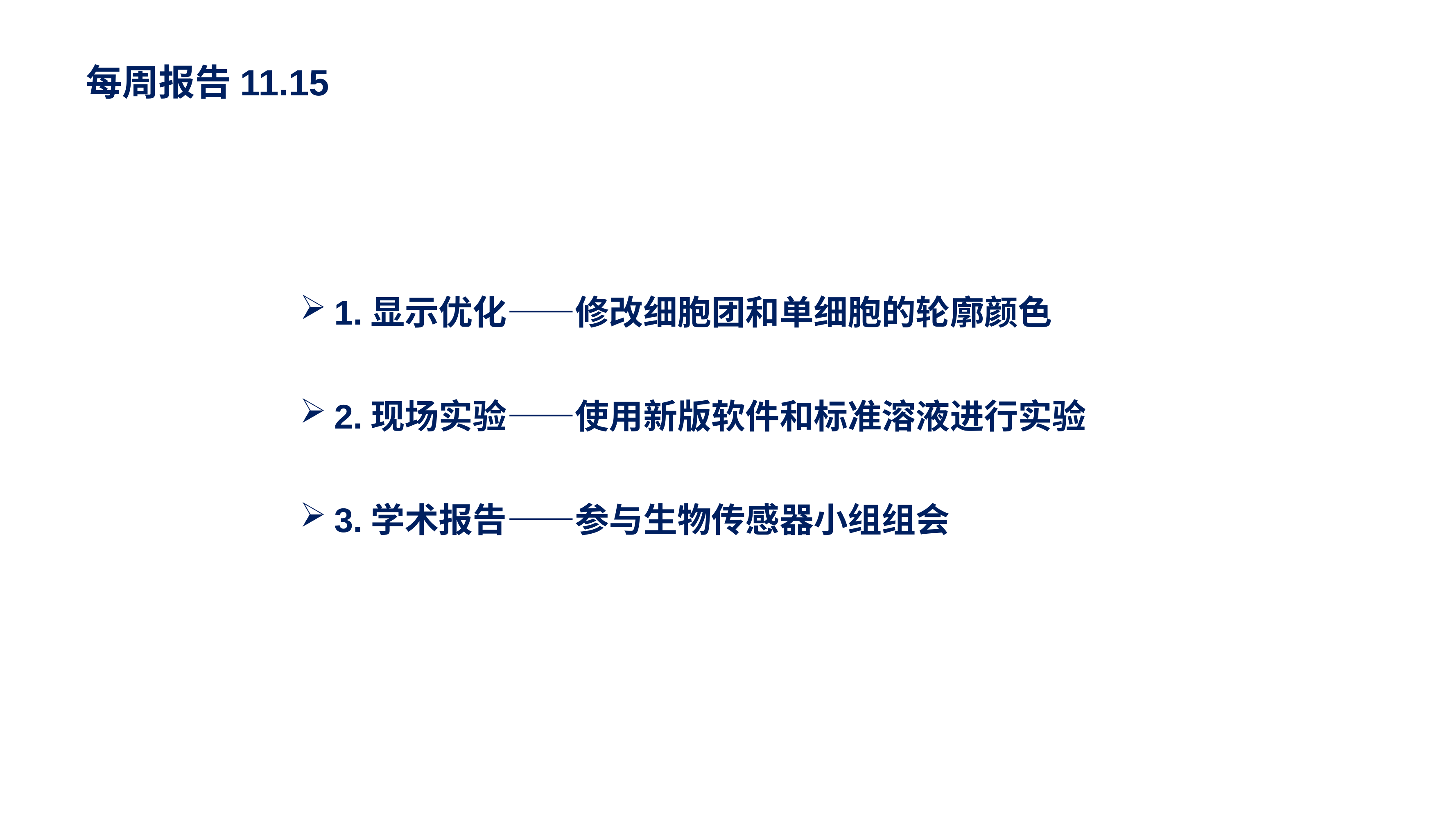

每周报告11.15
1.显示优化——修改细胞团和单细胞的轮廓颜色
2.现场实验——使用新版软件和标准溶液进行实验
3.学术报告——参与生物传感器小组组会